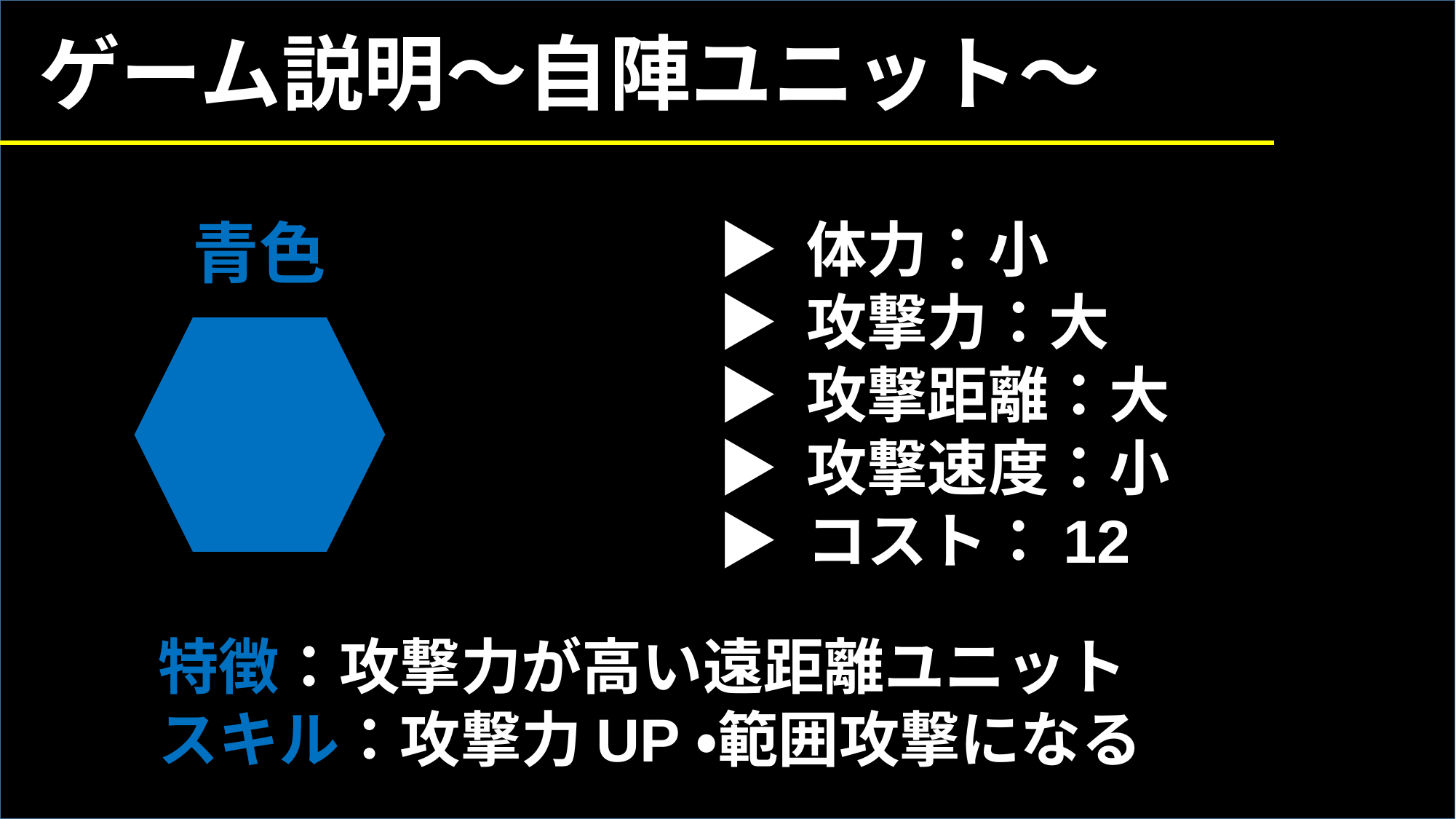

ゲーム説明～自陣ユニット～
青色
▶ 体力：小
▶ 攻撃力：大
▶ 攻撃距離：大
▶ 攻撃速度：小
▶ コスト：12

特徴：攻撃力が高い遠距離ユニット
スキル：攻撃力UP・範囲攻撃になる